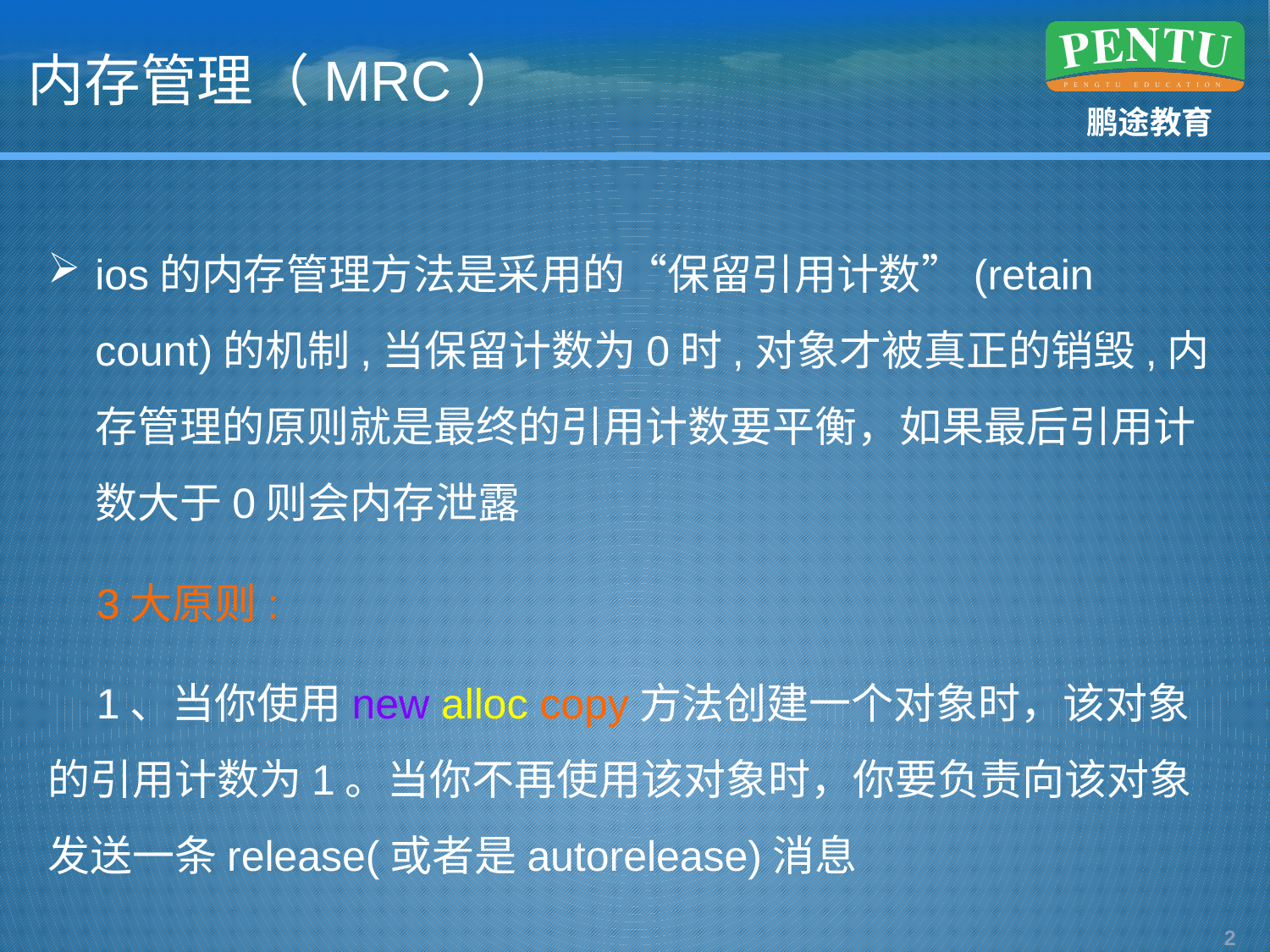

# 内存管理（MRC）
ios的内存管理方法是采用的“保留引用计数”(retain count)的机制,当保留计数为0时,对象才被真正的销毁,内存管理的原则就是最终的引用计数要平衡，如果最后引用计数大于0则会内存泄露
3大原则:
1、当你使用new alloc copy方法创建一个对象时，该对象的引用计数为1。当你不再使用该对象时，你要负责向该对象发送一条release(或者是autorelease)消息
2